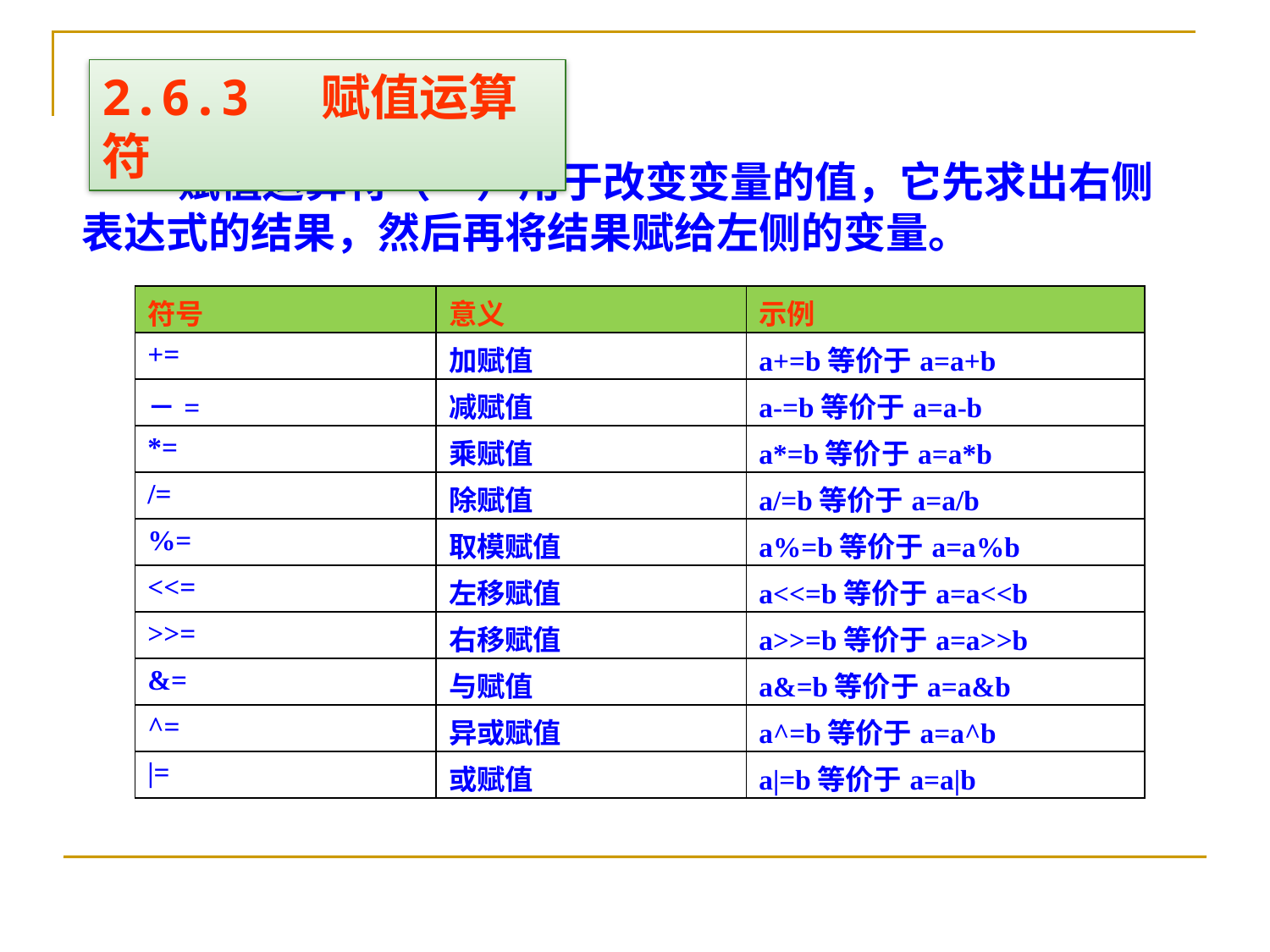

2.6.3  赋值运算符
         赋值运算符（=）用于改变变量的值，它先求出右侧表达式的结果，然后再将结果赋给左侧的变量。
| 符号 | 意义 | 示例 |
| --- | --- | --- |
| += | 加赋值 | a+=b等价于a=a+b |
| －= | 减赋值 | a-=b等价于a=a-b |
| \*= | 乘赋值 | a\*=b等价于a=a\*b |
| /= | 除赋值 | a/=b等价于a=a/b |
| %= | 取模赋值 | a%=b等价于a=a%b |
| <<= | 左移赋值 | a<<=b等价于a=a<<b |
| >>= | 右移赋值 | a>>=b等价于a=a>>b |
| &= | 与赋值 | a&=b等价于a=a&b |
| ^= | 异或赋值 | a^=b等价于a=a^b |
| |= | 或赋值 | a|=b等价于a=a|b |